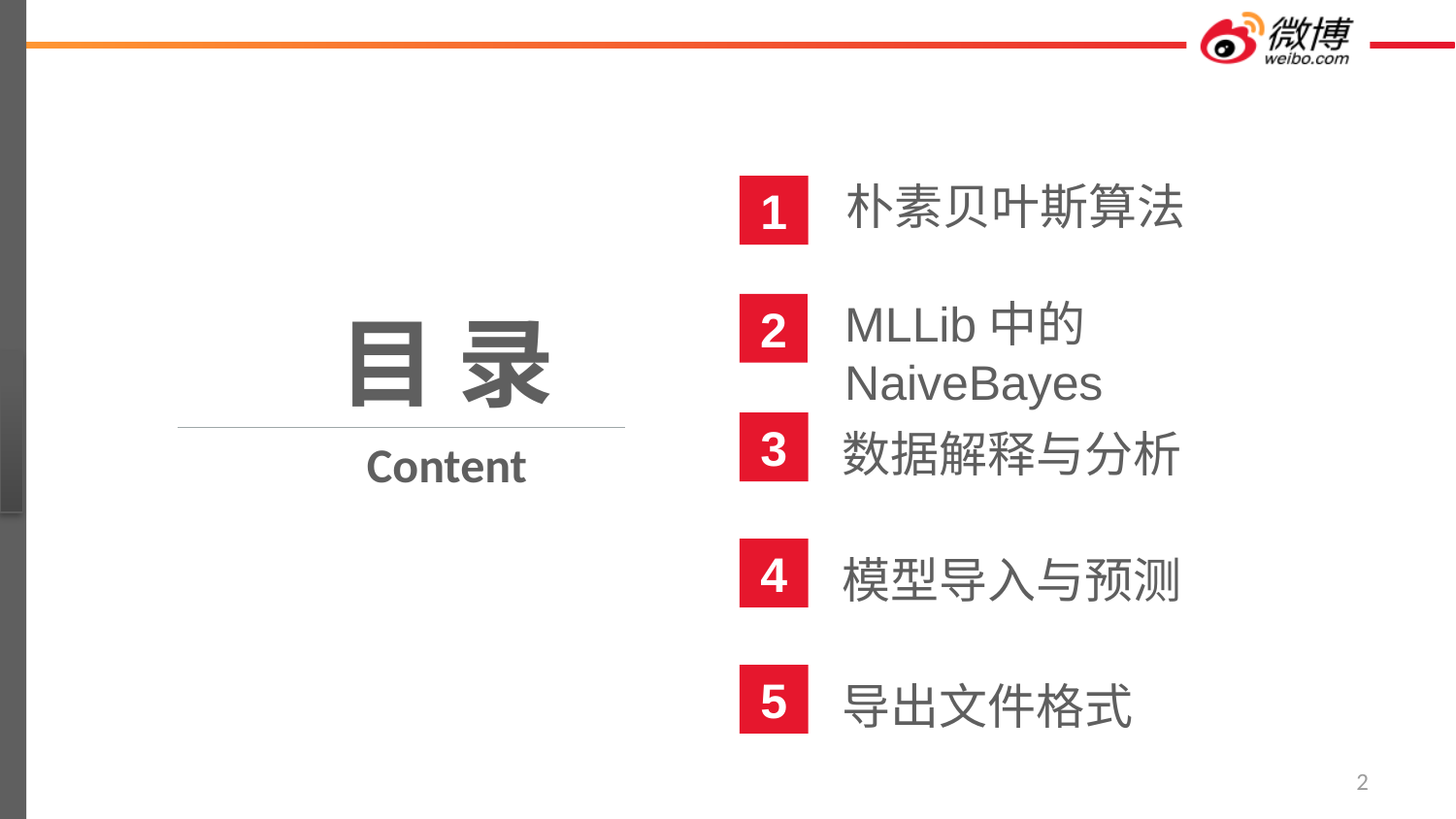

朴素贝叶斯算法
1
MLLib中的NaiveBayes
2
目 录
Content

3
数据解释与分析
4
模型导入与预测
5
导出文件格式
2